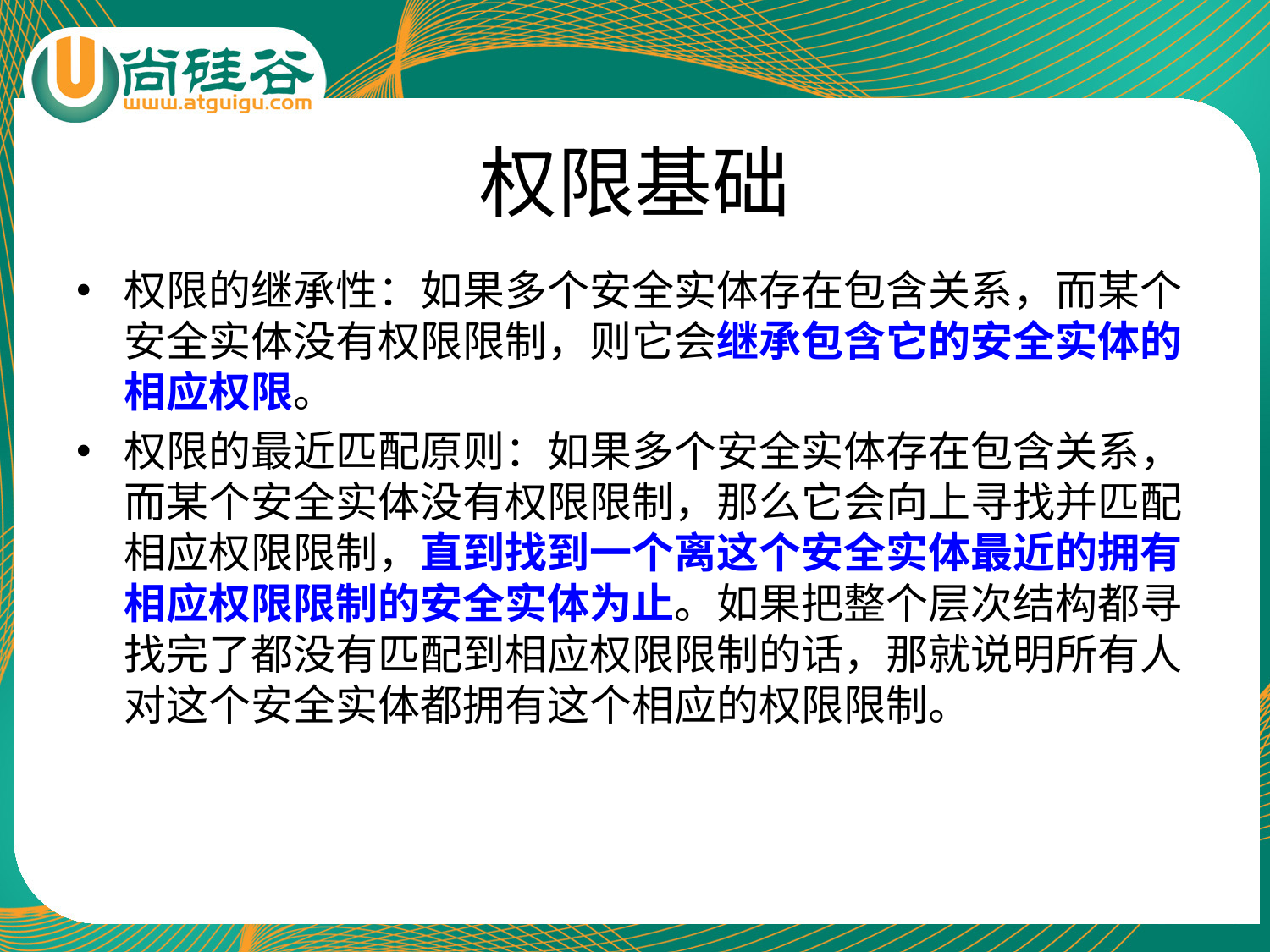

# 权限基础
权限的继承性：如果多个安全实体存在包含关系，而某个安全实体没有权限限制，则它会继承包含它的安全实体的相应权限。
权限的最近匹配原则：如果多个安全实体存在包含关系，而某个安全实体没有权限限制，那么它会向上寻找并匹配相应权限限制，直到找到一个离这个安全实体最近的拥有相应权限限制的安全实体为止。如果把整个层次结构都寻找完了都没有匹配到相应权限限制的话，那就说明所有人对这个安全实体都拥有这个相应的权限限制。